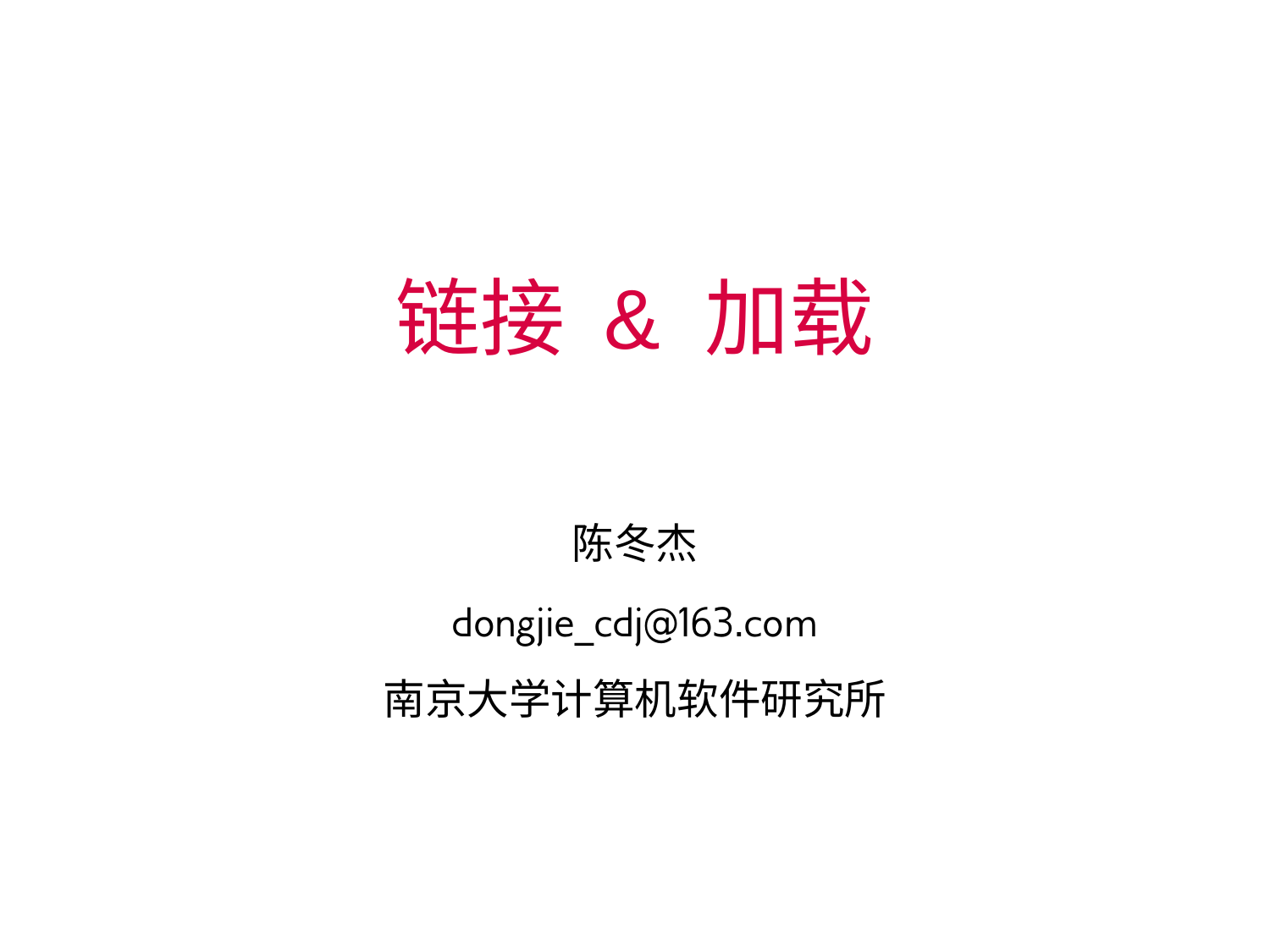

# 链接 & 加载
陈冬杰
dongjie_cdj@163.com
南京大学计算机软件研究所